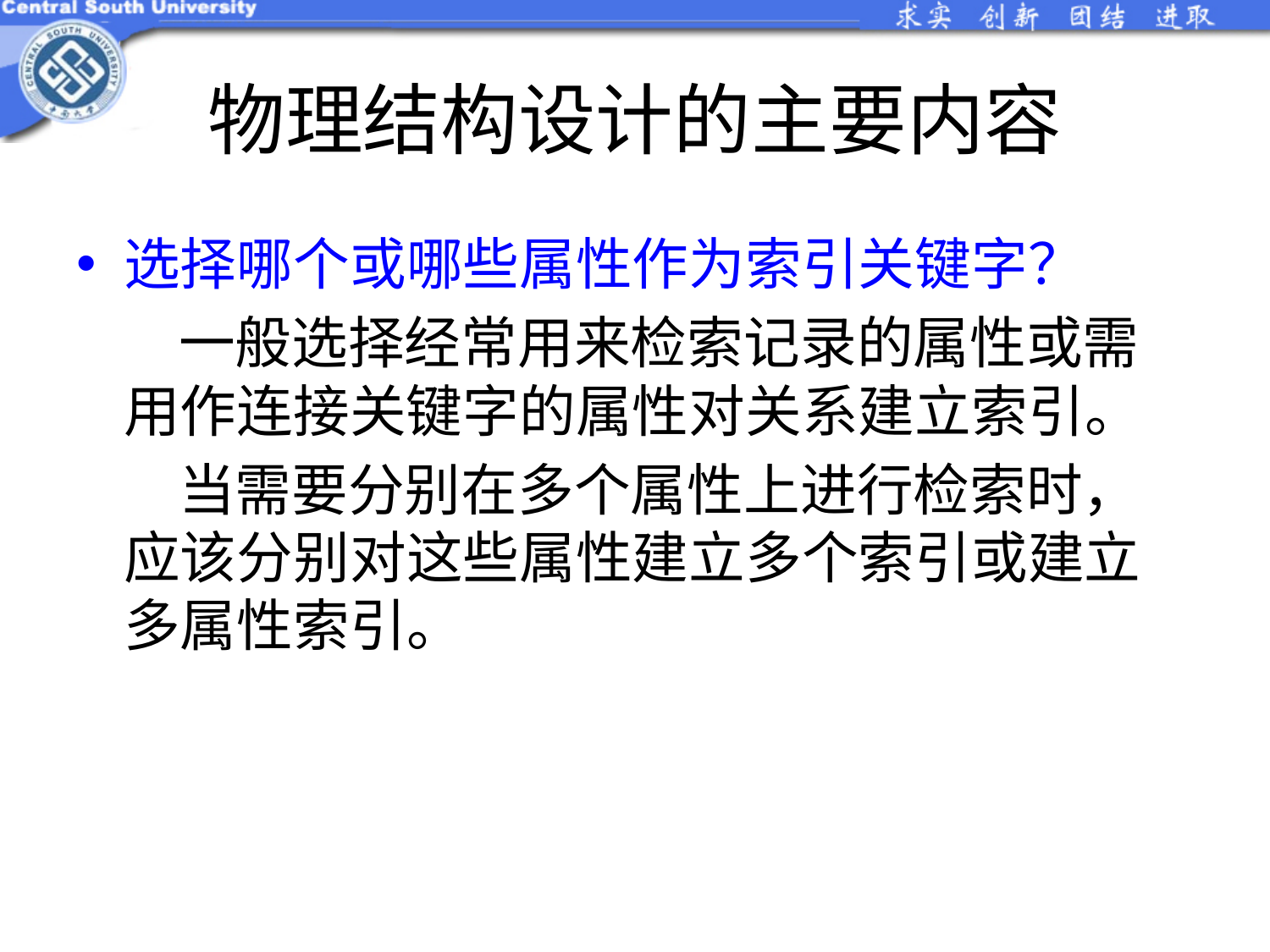

# 物理结构设计的主要内容
选择哪个或哪些属性作为索引关键字？
       一般选择经常用来检索记录的属性或需用作连接关键字的属性对关系建立索引。
       当需要分别在多个属性上进行检索时，应该分别对这些属性建立多个索引或建立多属性索引。